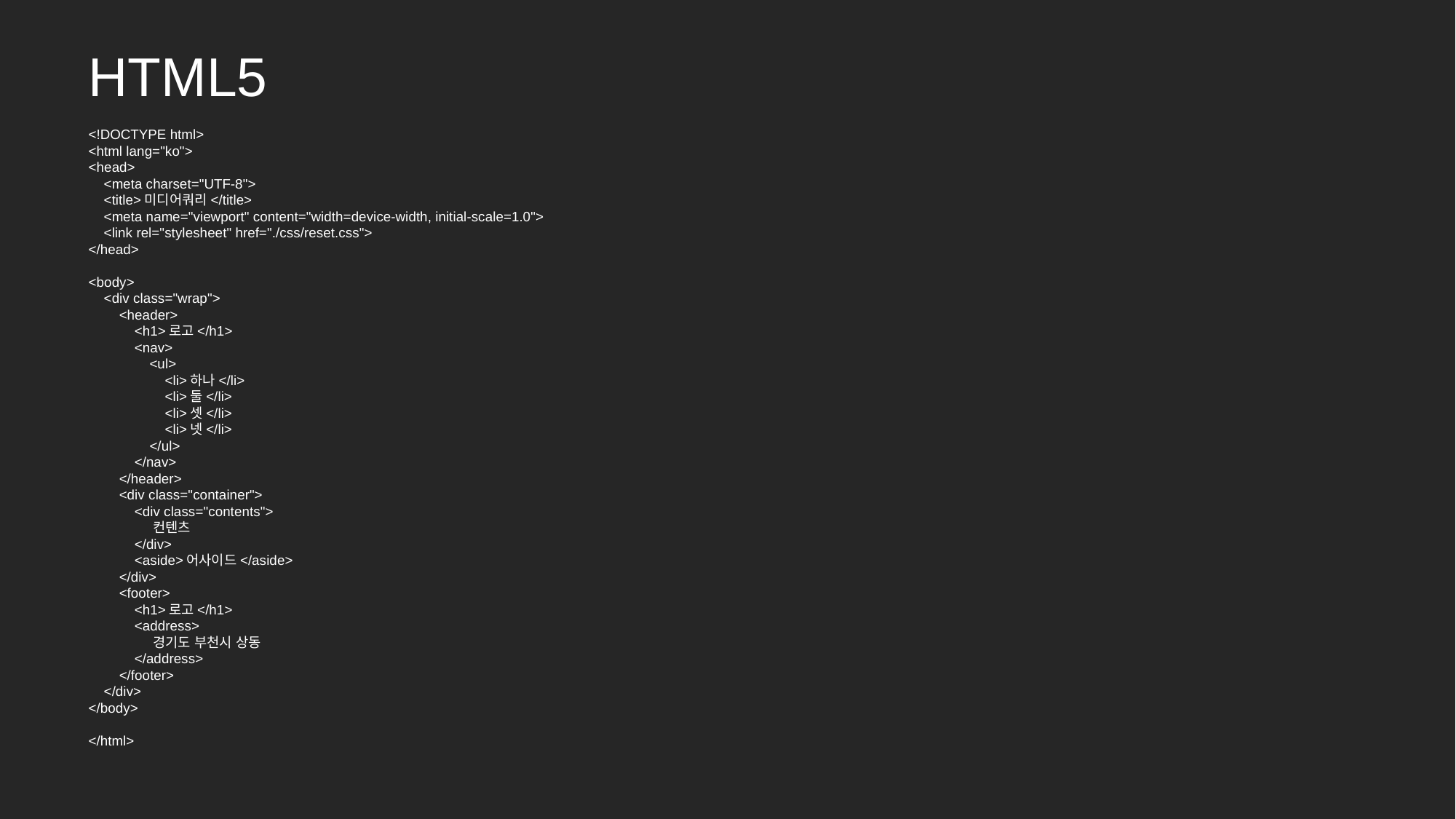

HTML5
<!DOCTYPE html>
<html lang="ko">
<head>
    <meta charset="UTF-8">
    <title>미디어쿼리</title>
    <meta name="viewport" content="width=device-width, initial-scale=1.0">
    <link rel="stylesheet" href="./css/reset.css">
</head>

<body>
    <div class="wrap">
        <header>
            <h1>로고</h1>
            <nav>
                <ul>
                    <li>하나</li>
                    <li>둘</li>
                    <li>셋</li>
                    <li>넷</li>
                </ul>
            </nav>
        </header>
        <div class="container">
            <div class="contents">
                컨텐츠
            </div>
            <aside>어사이드</aside>
        </div>
        <footer>
            <h1>로고</h1>
            <address>
                경기도 부천시 상동
            </address>
        </footer>
    </div>
</body>

</html>